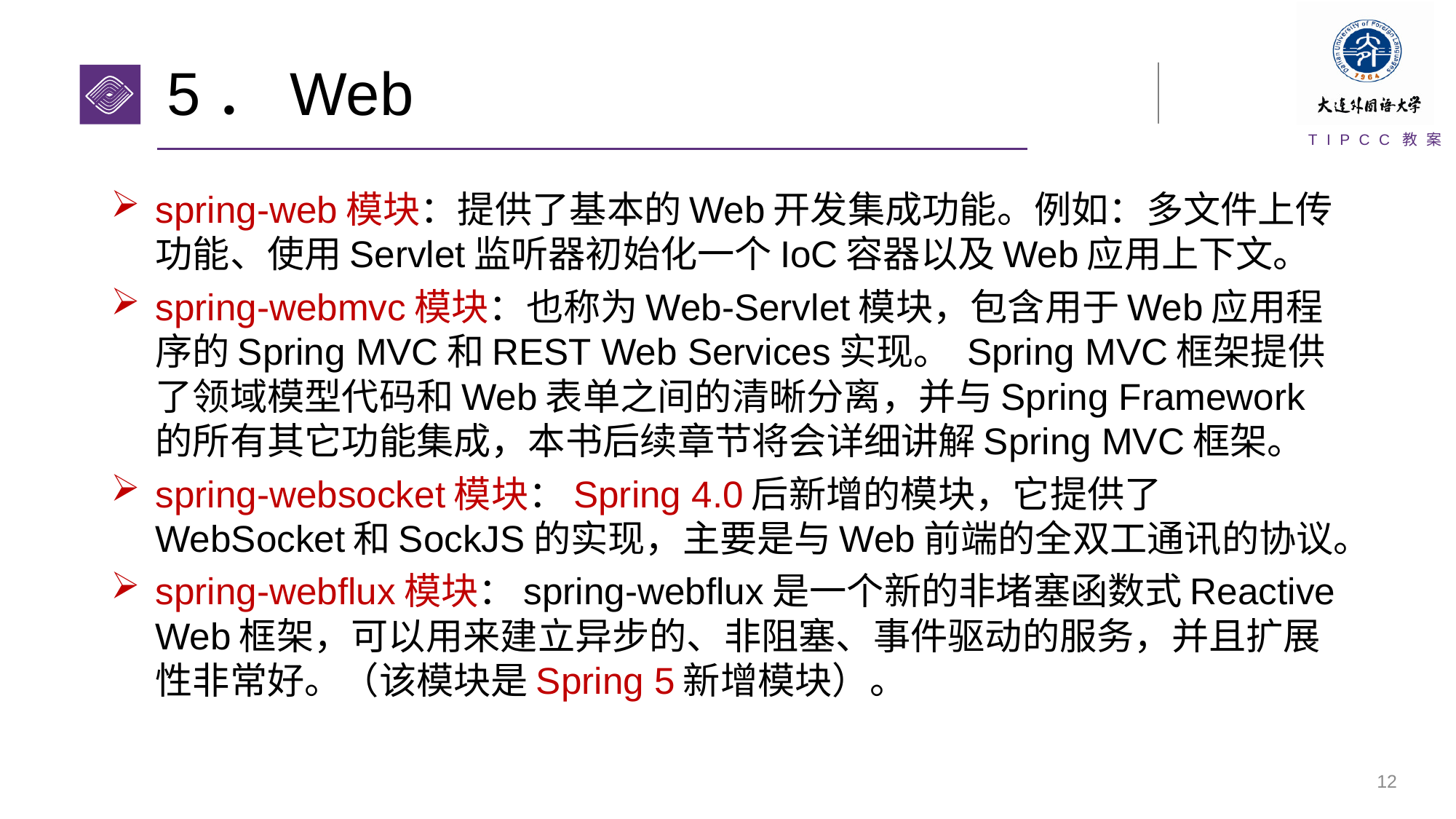

# 5．Web
spring-web模块：提供了基本的Web开发集成功能。例如：多文件上传功能、使用Servlet监听器初始化一个IoC容器以及Web应用上下文。
spring-webmvc模块：也称为Web-Servlet模块，包含用于Web应用程序的Spring MVC和REST Web Services实现。 Spring MVC框架提供了领域模型代码和Web表单之间的清晰分离，并与Spring Framework的所有其它功能集成，本书后续章节将会详细讲解Spring MVC框架。
spring-websocket模块：Spring 4.0后新增的模块，它提供了WebSocket和SockJS的实现，主要是与Web前端的全双工通讯的协议。
spring-webflux模块：spring-webflux是一个新的非堵塞函数式Reactive Web框架，可以用来建立异步的、非阻塞、事件驱动的服务，并且扩展性非常好。（该模块是Spring 5新增模块）。
12